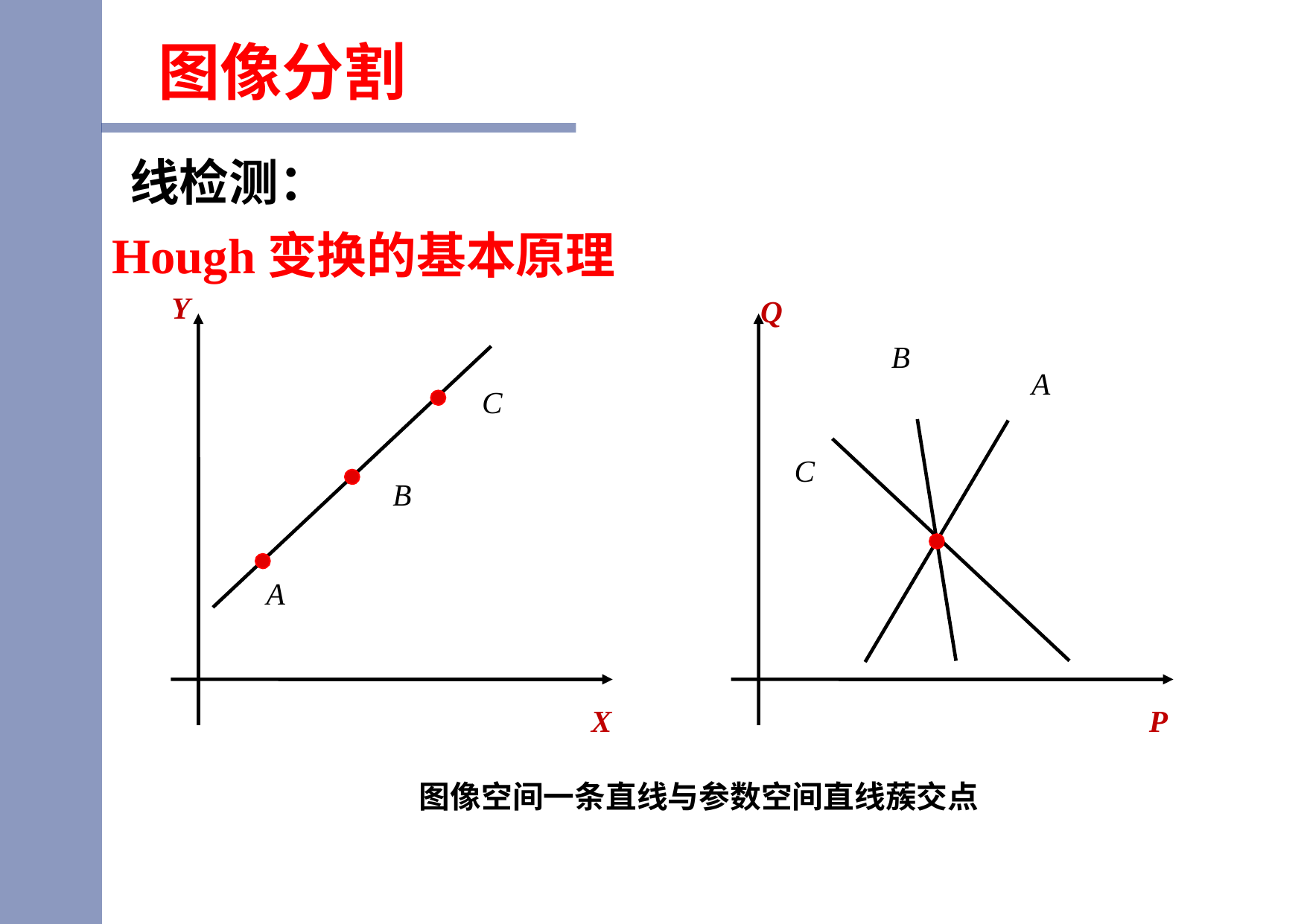

图像分割
线检测：
Hough变换的基本原理
Y
Q

X
P
B
A
C

C
B
A
图像空间一条直线与参数空间直线蔟交点